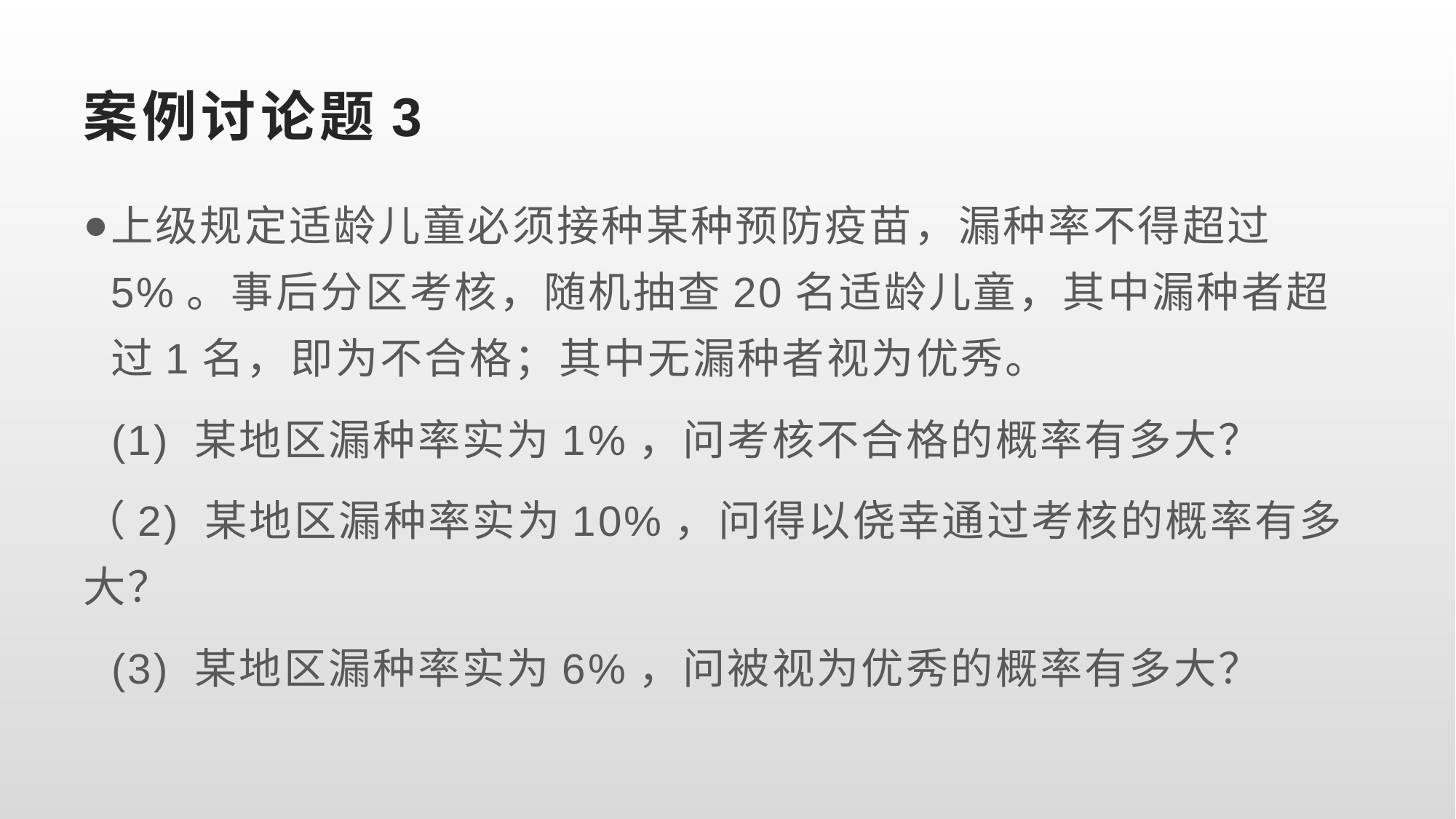

# 案例讨论题3
上级规定适龄儿童必须接种某种预防疫苗，漏种率不得超过5%。事后分区考核，随机抽查20名适龄儿童，其中漏种者超过1名，即为不合格；其中无漏种者视为优秀。
  (1) 某地区漏种率实为1%，问考核不合格的概率有多大？
（2) 某地区漏种率实为10%，问得以侥幸通过考核的概率有多大？
  (3) 某地区漏种率实为6%，问被视为优秀的概率有多大？